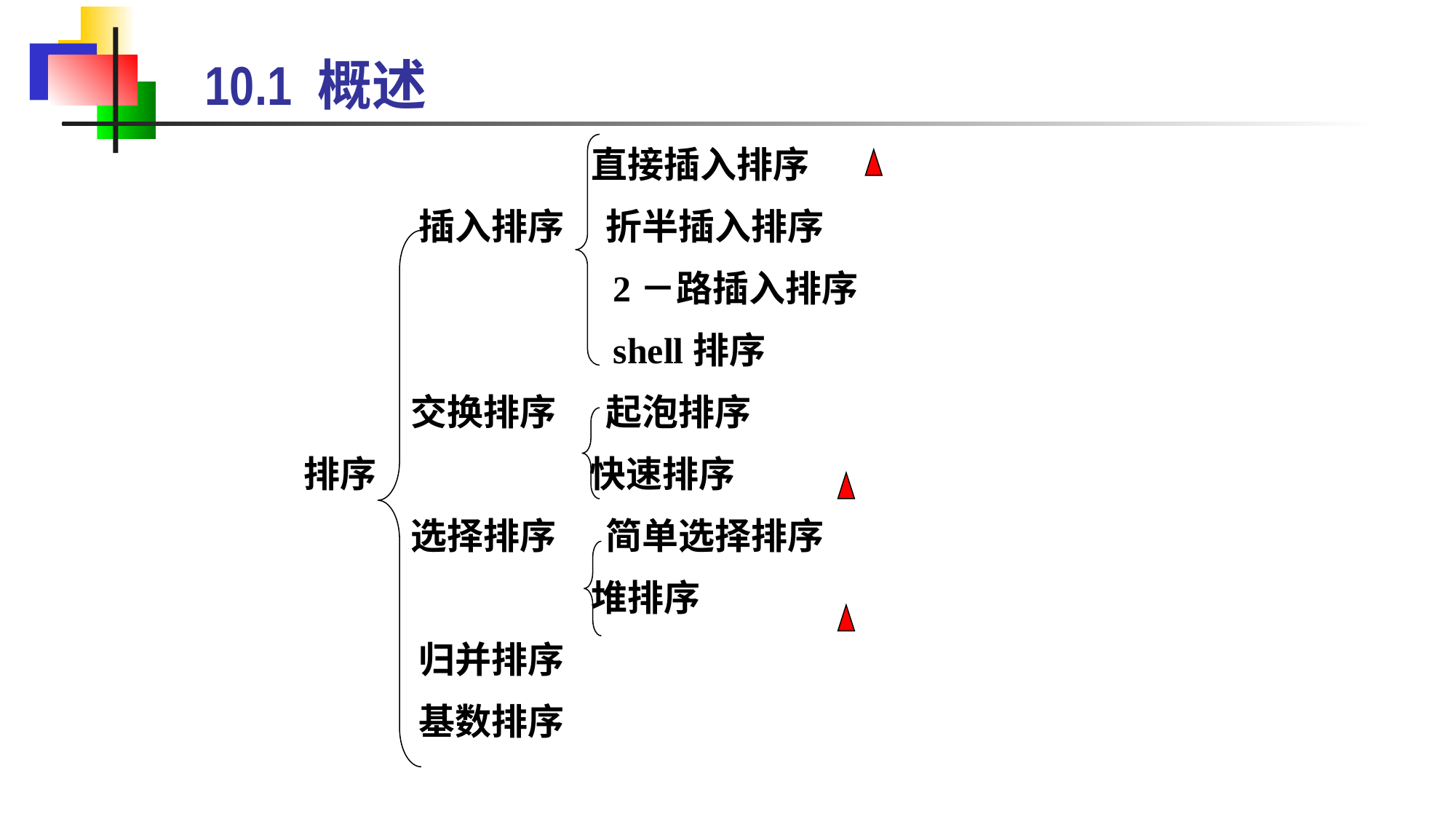

10.1 概述

                                  直接插入排序
             插入排序     折半插入排序
                                  2－路插入排序
                                  shell排序
            交换排序      起泡排序
排序                          快速排序
            选择排序      简单选择排序
                                  堆排序
             归并排序
             基数排序